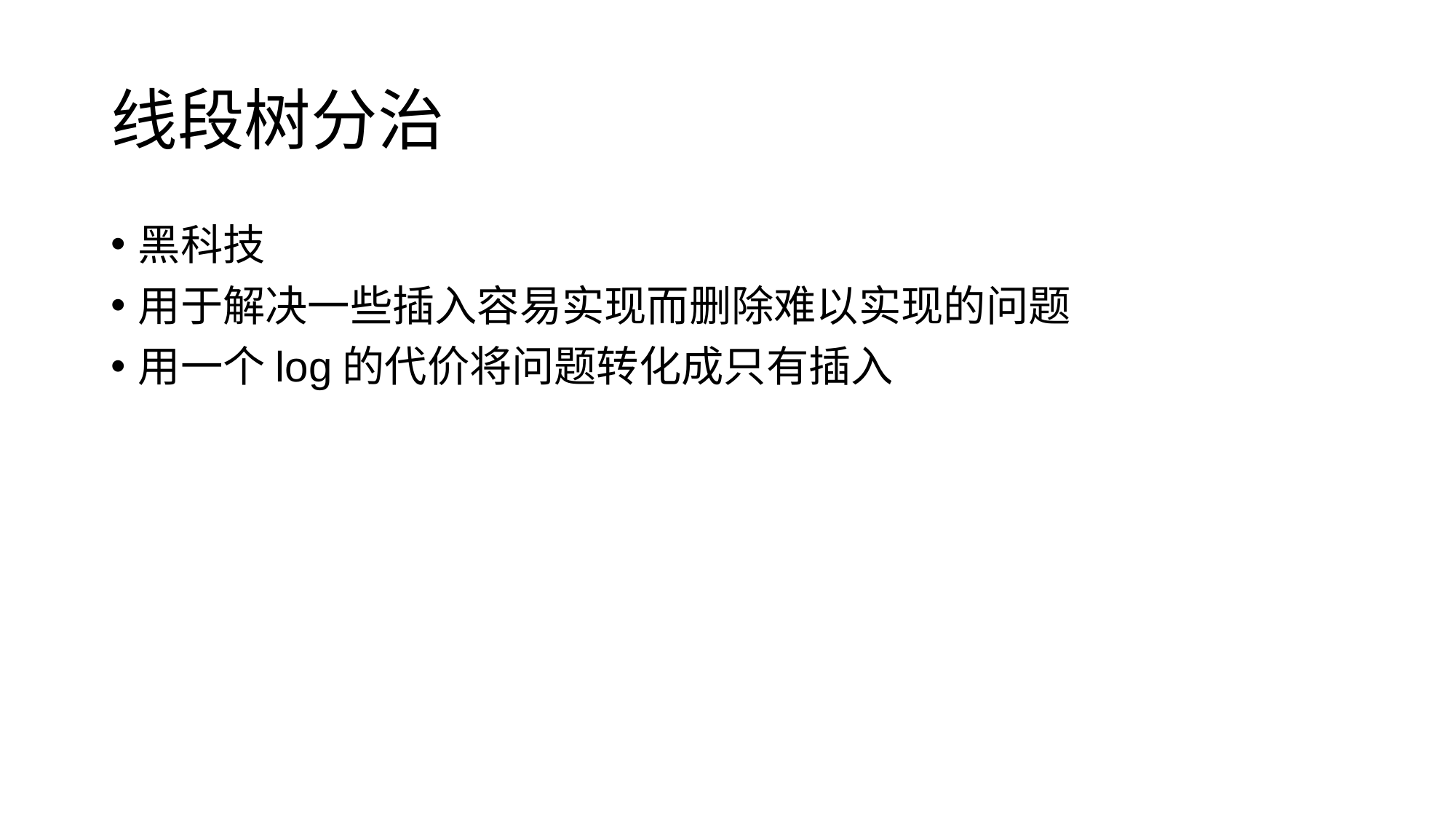

# 线段树分治
黑科技
用于解决一些插入容易实现而删除难以实现的问题
用一个log的代价将问题转化成只有插入